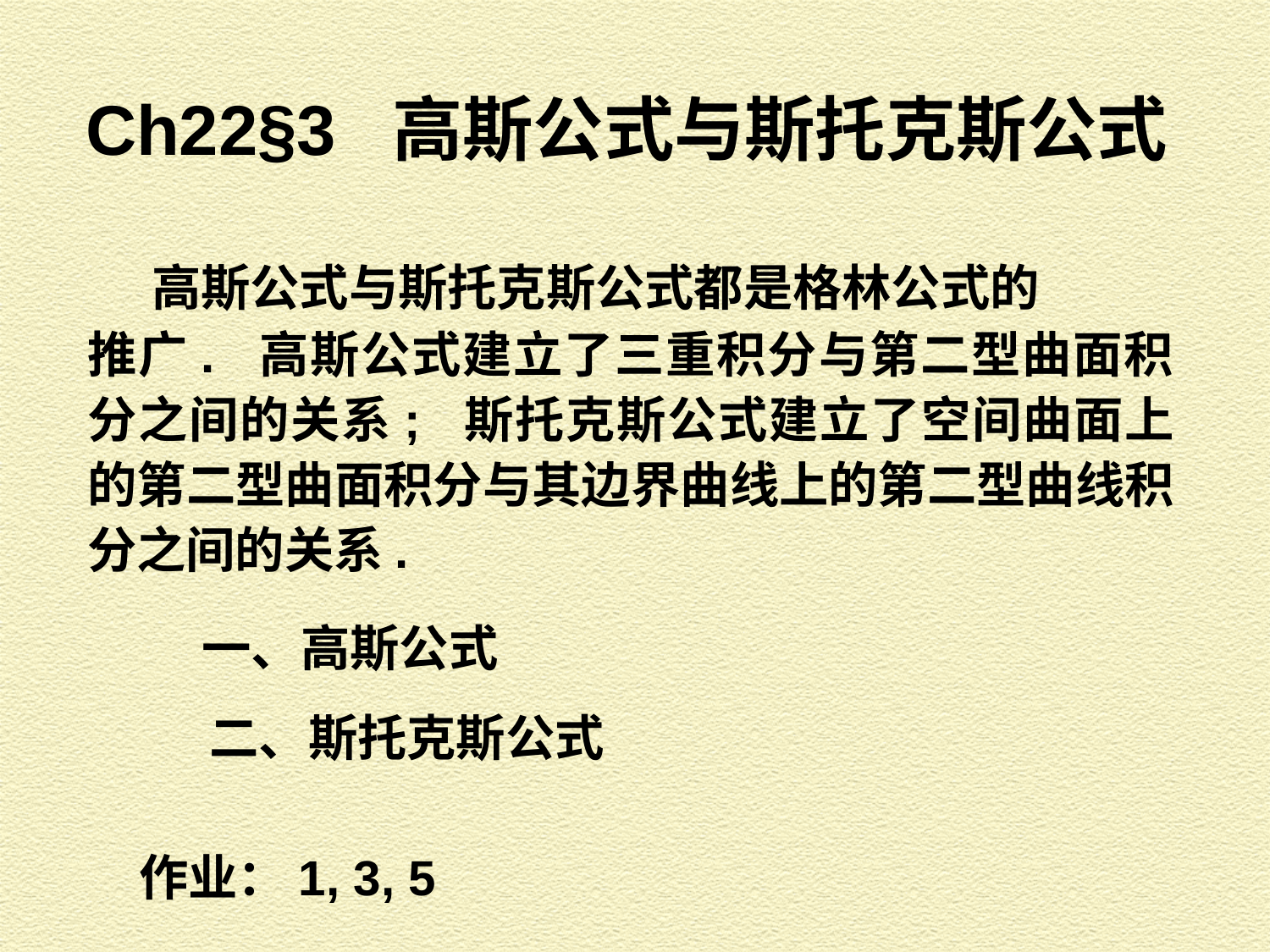

Ch22§3  高斯公式与斯托克斯公式
    高斯公式与斯托克斯公式都是格林公式的
推广.  高斯公式建立了三重积分与第二型曲面积分之间的关系;  斯托克斯公式建立了空间曲面上的第二型曲面积分与其边界曲线上的第二型曲线积分之间的关系.
一、高斯公式
二、斯托克斯公式
   作业：1, 3, 5